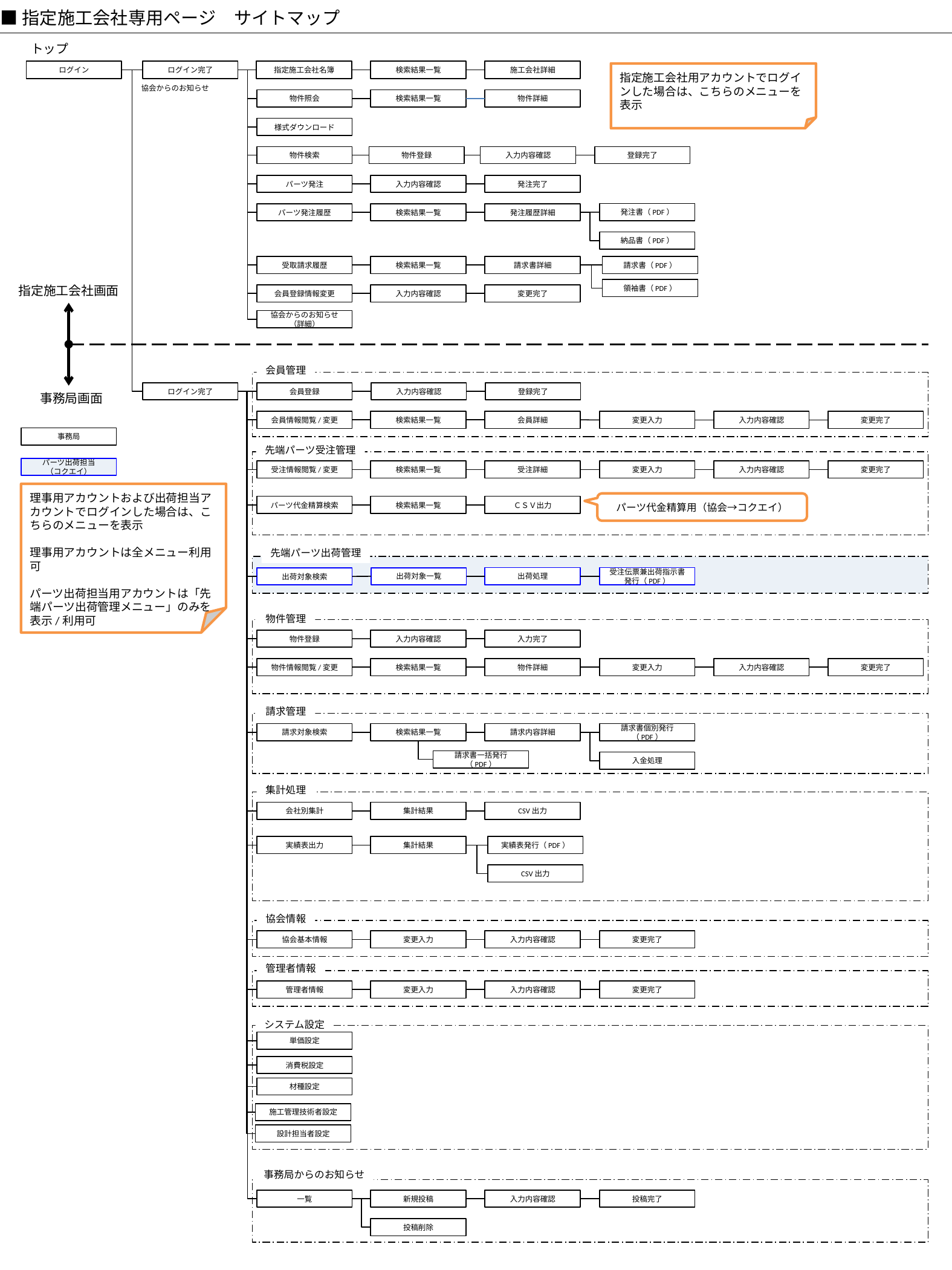

■指定施工会社専用ページ　サイトマップ
トップ
ログイン
ログイン完了
指定施工会社名簿
検索結果一覧
施工会社詳細
指定施工会社用アカウントでログインした場合は、こちらのメニューを表示
協会からのお知らせ
物件照会
検索結果一覧
物件詳細
様式ダウンロード
物件検索
物件登録
入力内容確認
登録完了
パーツ発注
入力内容確認
発注完了
発注書（PDF）
パーツ発注履歴
検索結果一覧
発注履歴詳細
納品書（PDF）
受取請求履歴
検索結果一覧
請求書詳細
請求書（PDF）
指定施工会社画面
領袖書（PDF）
会員登録情報変更
入力内容確認
変更完了
協会からのお知らせ
（詳細）
会員管理

ログイン完了
会員登録
入力内容確認
登録完了
事務局画面
会員情報閲覧/変更
検索結果一覧
会員詳細
変更入力
入力内容確認
変更完了
事務局
先端パーツ受注管理

パーツ出荷担当
（コクエイ）
受注情報閲覧/変更
検索結果一覧
受注詳細
変更入力
入力内容確認
変更完了
理事用アカウントおよび出荷担当アカウントでログインした場合は、こちらのメニューを表示

理事用アカウントは全メニュー利用可

パーツ出荷担当用アカウントは「先端パーツ出荷管理メニュー」のみを表示/利用可
パーツ代金精算用（協会→コクエイ）
パーツ代金精算検索
検索結果一覧
ＣＳＶ出力
先端パーツ出荷管理

出荷処理
受注伝票兼出荷指示書
発行（PDF）
出荷対象一覧
出荷対象検索
物件管理

物件登録
入力内容確認
入力完了
物件情報閲覧/変更
検索結果一覧
物件詳細
変更入力
入力内容確認
変更完了
請求管理

請求対象検索
検索結果一覧
請求内容詳細
請求書個別発行（PDF）
請求書一括発行（PDF）
入金処理
集計処理

会社別集計
集計結果
CSV出力
実績表出力
集計結果
実績表発行（PDF）
CSV出力
協会情報

協会基本情報
変更入力
入力内容確認
変更完了
管理者情報

管理者情報
変更入力
入力内容確認
変更完了
システム設定

単価設定
消費税設定
材種設定
施工管理技術者設定
設計担当者設定
事務局からのお知らせ

一覧
新規投稿
入力内容確認
投稿完了
投稿削除